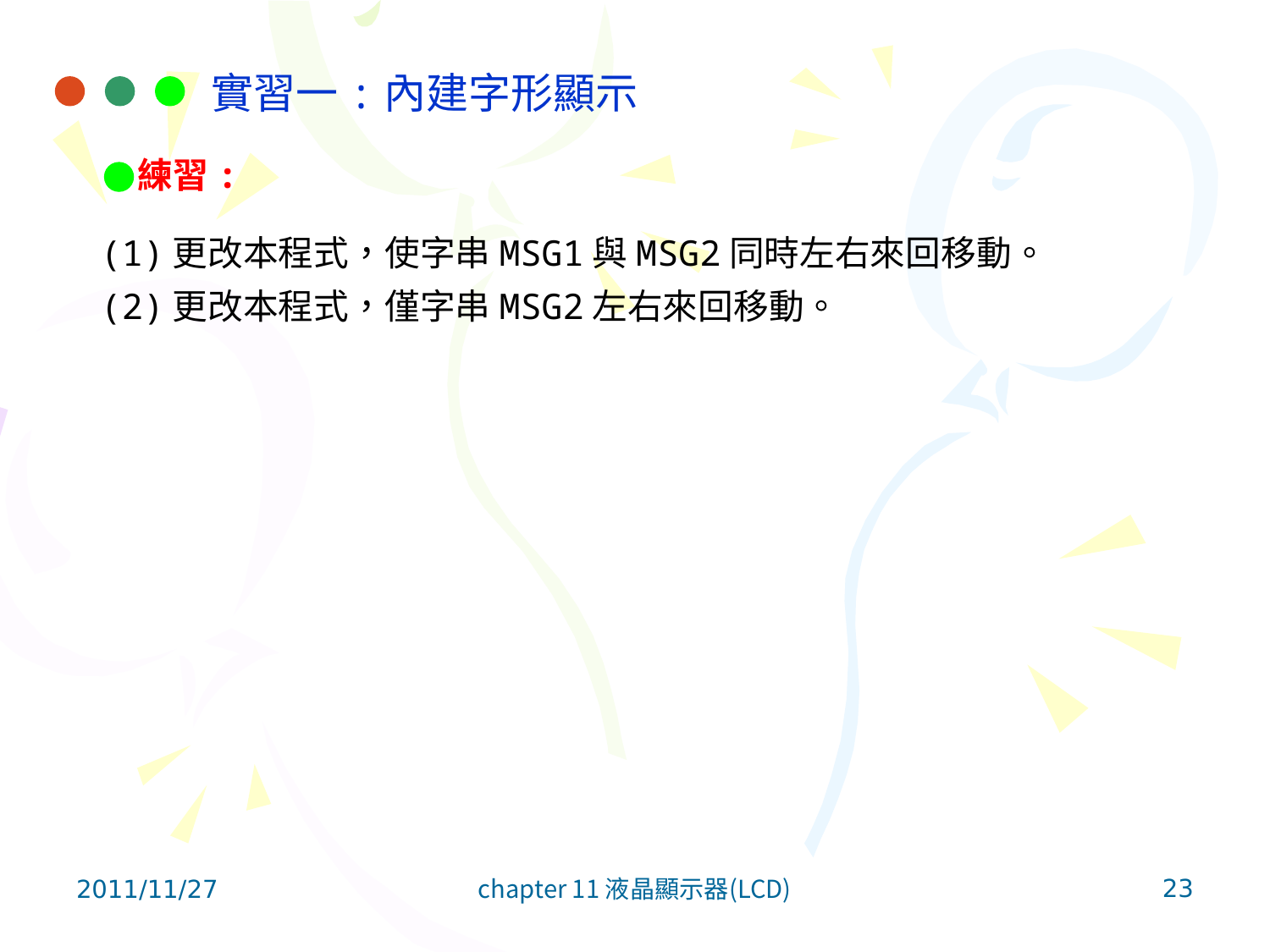

實習一:內建字形顯示
練習:

(1)更改本程式，使字串MSG1與MSG2同時左右來回移動。
(2)更改本程式，僅字串MSG2左右來回移動。

23
2011/11/27
chapter 11 液晶顯示器(LCD)